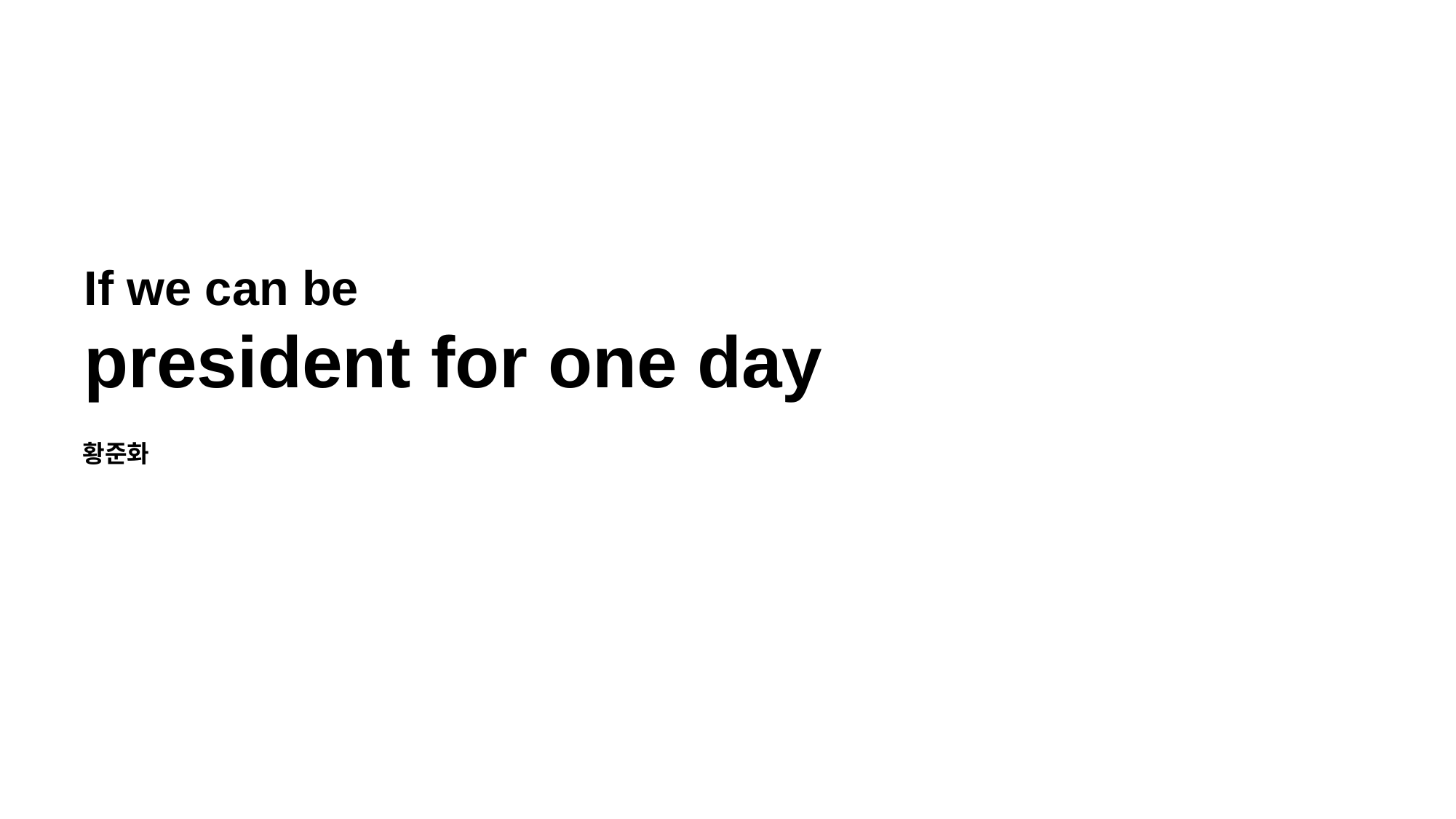

If we can be
president for one day
황준화